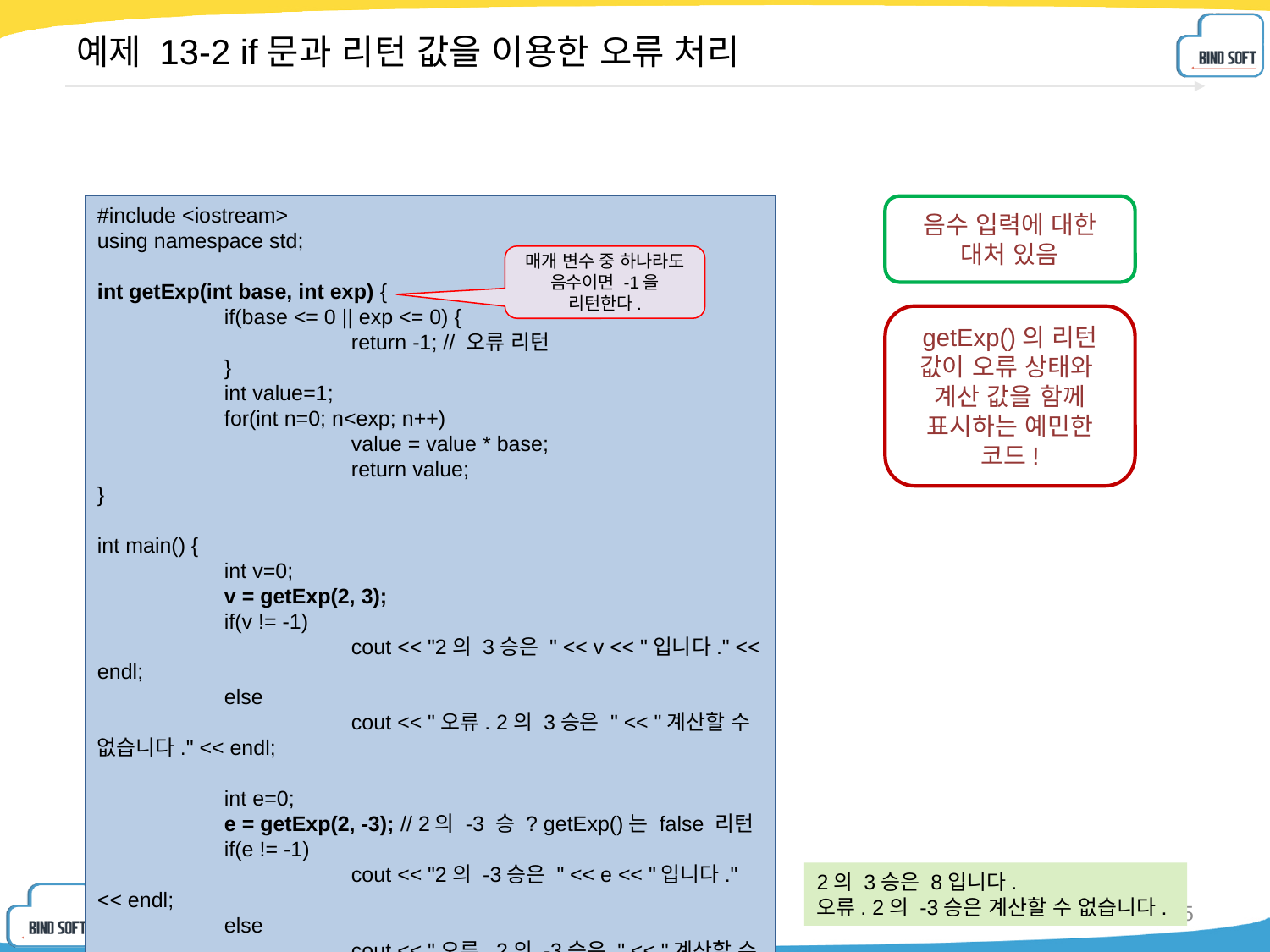

# 예제 13-2 if문과 리턴 값을 이용한 오류 처리
#include <iostream>
using namespace std;

int getExp(int base, int exp) {
	if(base <= 0 || exp <= 0) {
		return -1; // 오류 리턴
	}
	int value=1;
	for(int n=0; n<exp; n++)
		value = value * base;
		return value;
}

int main() {
	int v=0;
	v = getExp(2, 3);
	if(v != -1)
		cout << "2의 3승은 " << v << "입니다." << endl;
	else
		cout << "오류. 2의 3승은 " << "계산할 수 없습니다." << endl;

	int e=0;
	e = getExp(2, -3); // 2의 -3 승 ? getExp()는 false 리턴
	if(e != -1)
		cout << "2의 -3승은 " << e << "입니다." << endl;
	else
		cout << "오류. 2의 -3승은 " << "계산할 수 없습니다." << endl;
}
음수 입력에 대한 대처 있음
매개 변수 중 하나라도 음수이면 -1을 리턴한다.
getExp()의 리턴 값이 오류 상태와  계산 값을 함께 표시하는 예민한
코드!
2의 3승은 8입니다.
오류. 2의 -3승은 계산할 수 없습니다.
5